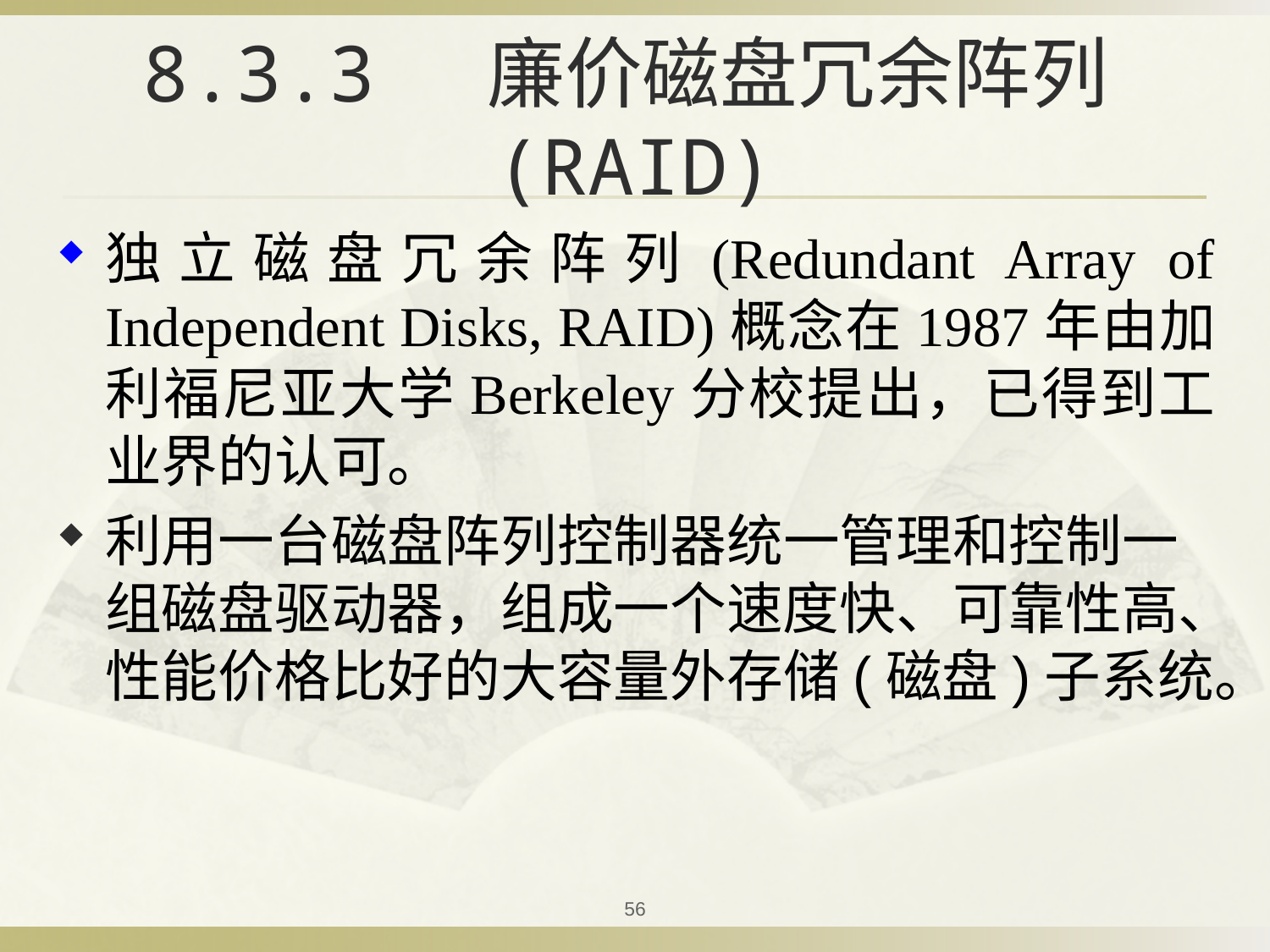

# 8.3.3  廉价磁盘冗余阵列(RAID)
独立磁盘冗余阵列(Redundant Array of Independent Disks, RAID)概念在1987年由加利福尼亚大学Berkeley分校提出，已得到工业界的认可。
利用一台磁盘阵列控制器统一管理和控制一组磁盘驱动器，组成一个速度快、可靠性高、性能价格比好的大容量外存储(磁盘)子系统。

56